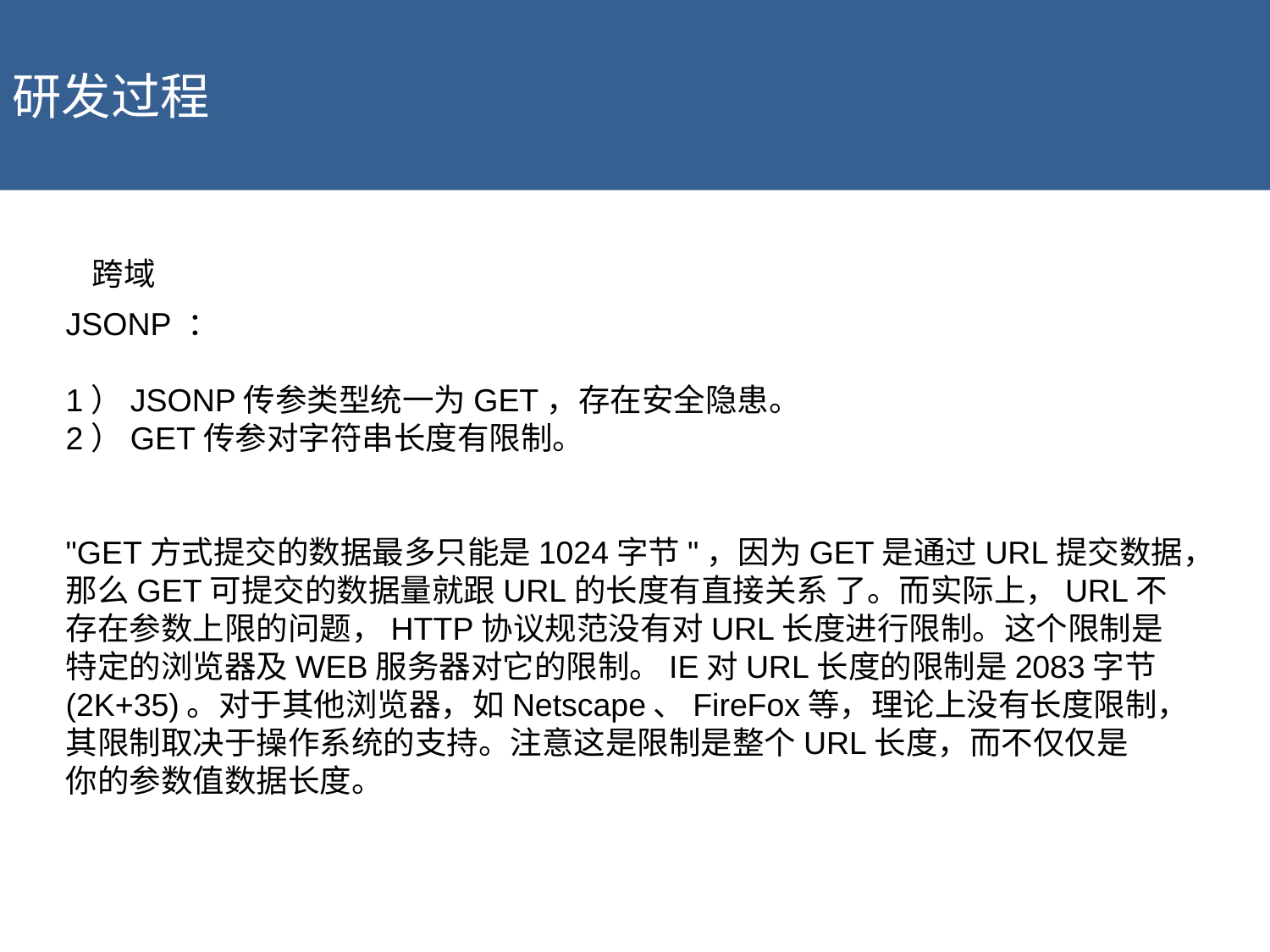

研发过程

跨域
点击添加文本
JSONP ：

1）JSONP传参类型统一为GET，存在安全隐患。
2）GET传参对字符串长度有限制。

"GET方式提交的数据最多只能是1024字节"，因为GET是通过URL提交数据，
那么GET可提交的数据量就跟URL的长度有直接关系 了。而实际上，URL不
存在参数上限的问题，HTTP协议规范没有对URL长度进行限制。这个限制是
特定的浏览器及WEB服务器对它的限制。IE对URL长度的限制是2083字节
(2K+35)。对于其他浏览器，如Netscape、FireFox等，理论上没有长度限制，
其限制取决于操作系统的支持。注意这是限制是整个URL长度，而不仅仅是
你的参数值数据长度。
点击添加文本
点击添加文本
点击添加文本